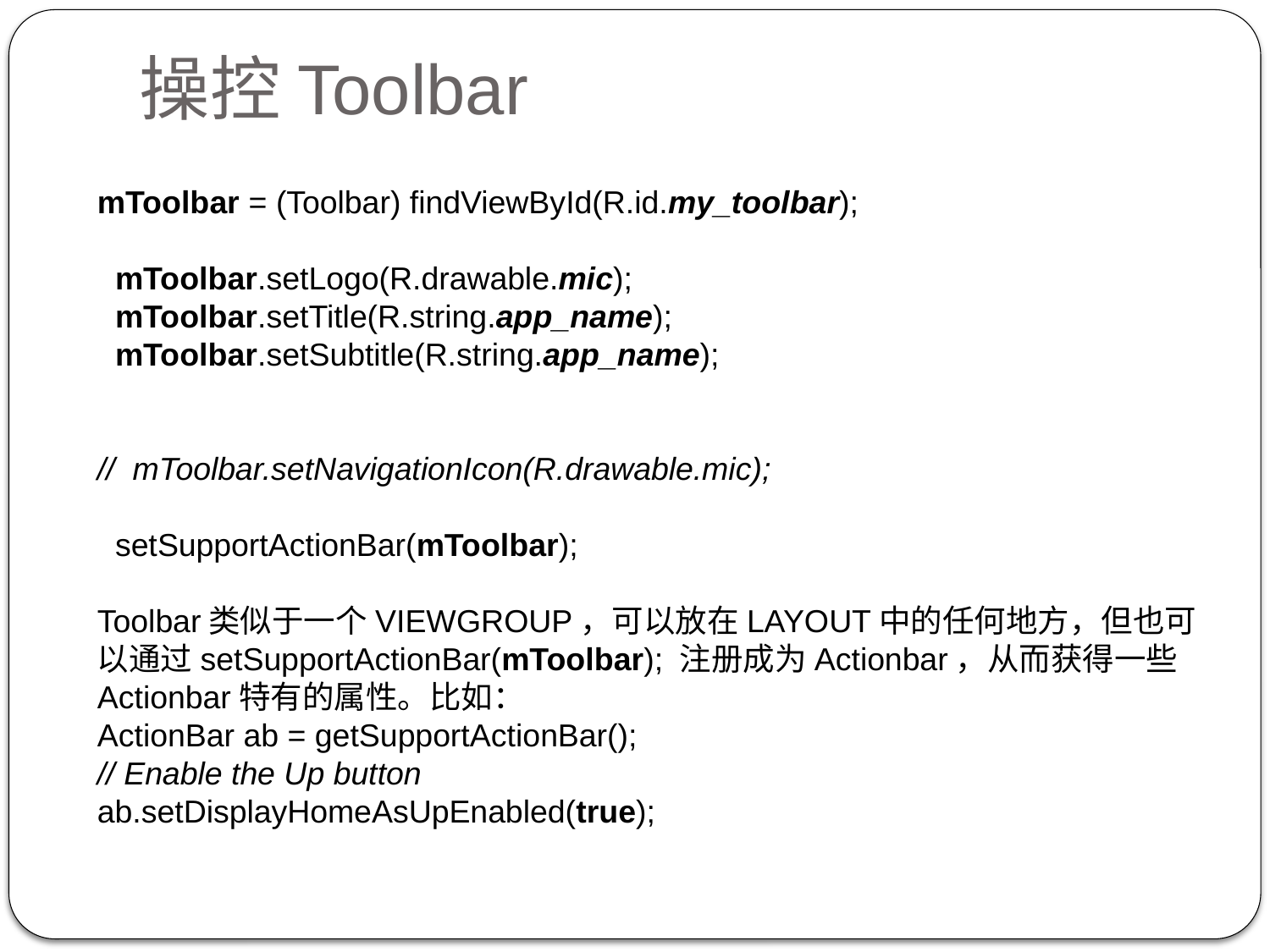

操控Toolbar
mToolbar = (Toolbar) findViewById(R.id.my_toolbar);
  mToolbar.setLogo(R.drawable.mic);
  mToolbar.setTitle(R.string.app_name);
  mToolbar.setSubtitle(R.string.app_name);
//  mToolbar.setNavigationIcon(R.drawable.mic);
  setSupportActionBar(mToolbar);

Toolbar类似于一个VIEWGROUP，可以放在LAYOUT中的任何地方，但也可以通过setSupportActionBar(mToolbar); 注册成为Actionbar，从而获得一些Actionbar特有的属性。比如：
ActionBar ab = getSupportActionBar();
// Enable the Up button
ab.setDisplayHomeAsUpEnabled(true);